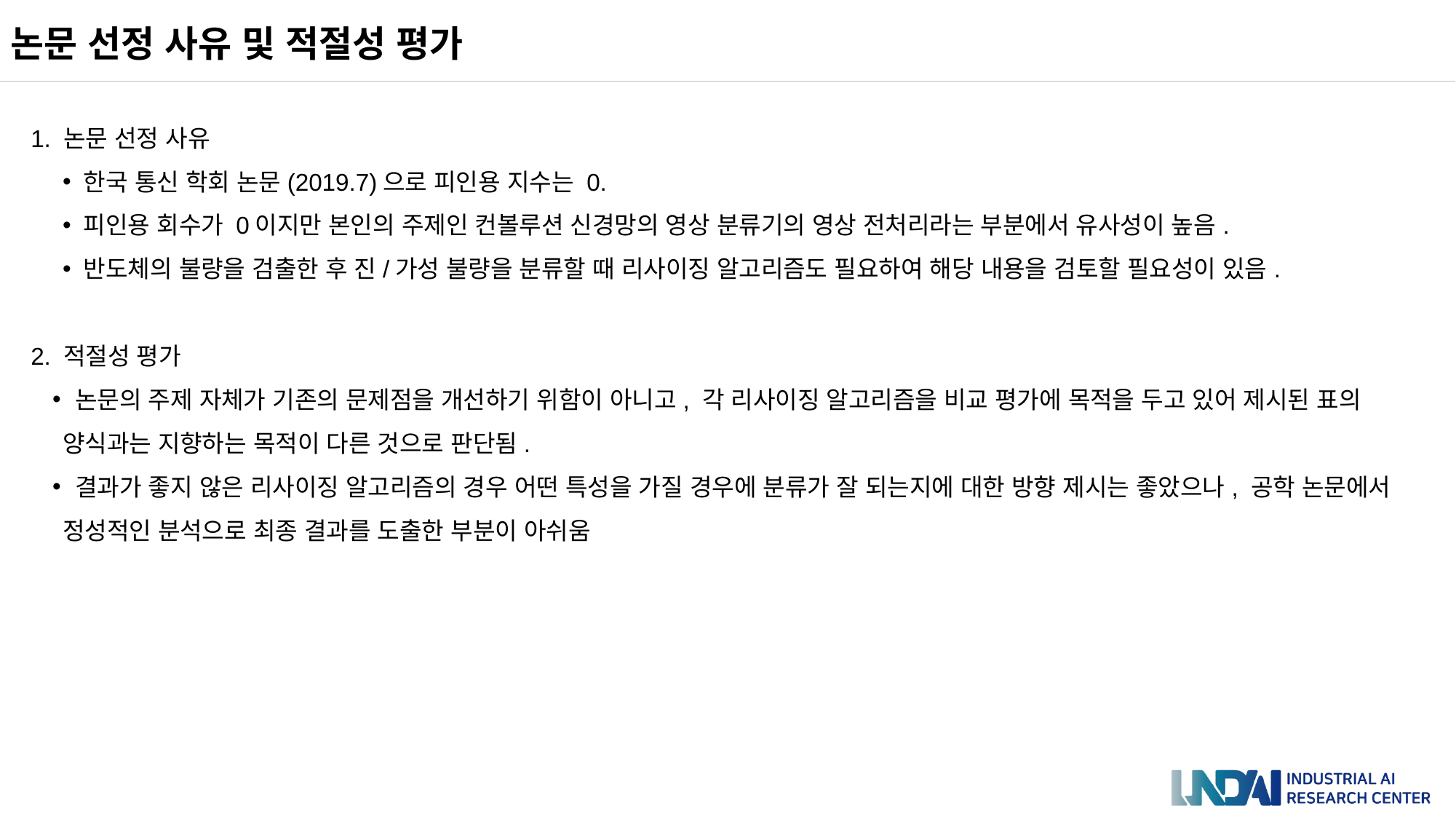

논문 선정 사유 및 적절성 평가
1. 논문 선정 사유
 한국 통신 학회 논문(2019.7)으로 피인용 지수는 0.
 피인용 회수가 0이지만 본인의 주제인 컨볼루션 신경망의 영상 분류기의 영상 전처리라는 부분에서 유사성이 높음.
 반도체의 불량을 검출한 후 진/가성 불량을 분류할 때 리사이징 알고리즘도 필요하여 해당 내용을 검토할 필요성이 있음.

2. 적절성 평가
 논문의 주제 자체가 기존의 문제점을 개선하기 위함이 아니고, 각 리사이징 알고리즘을 비교 평가에 목적을 두고 있어 제시된 표의 양식과는 지향하는 목적이 다른 것으로 판단됨.
 결과가 좋지 않은 리사이징 알고리즘의 경우 어떤 특성을 가질 경우에 분류가 잘 되는지에 대한 방향 제시는 좋았으나, 공학 논문에서 정성적인 분석으로 최종 결과를 도출한 부분이 아쉬움